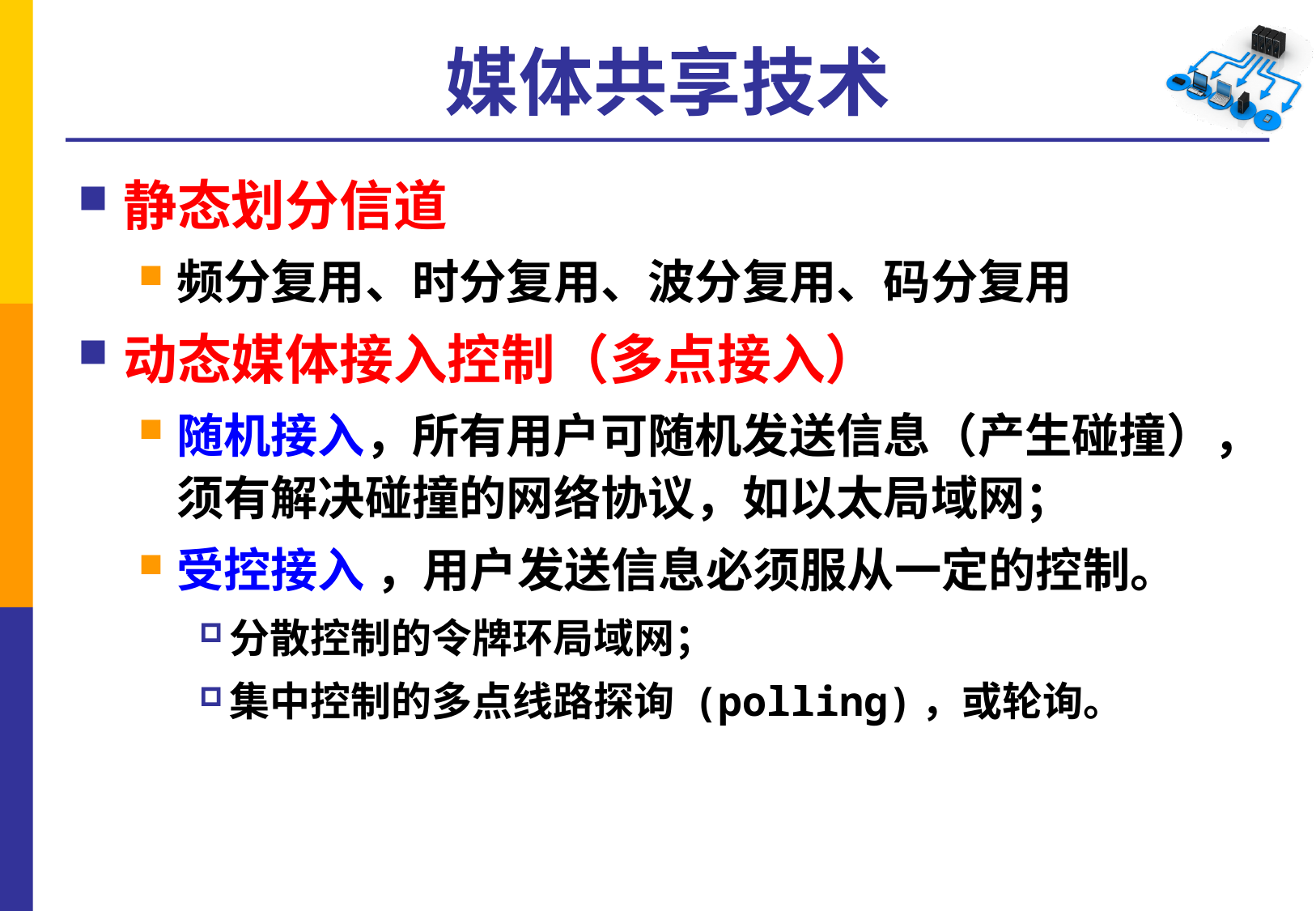

# 媒体共享技术
静态划分信道
频分复用、时分复用、波分复用、码分复用
动态媒体接入控制（多点接入）
随机接入，所有用户可随机发送信息（产生碰撞），须有解决碰撞的网络协议，如以太局域网；
受控接入 ，用户发送信息必须服从一定的控制。
分散控制的令牌环局域网；
集中控制的多点线路探询 (polling)，或轮询。